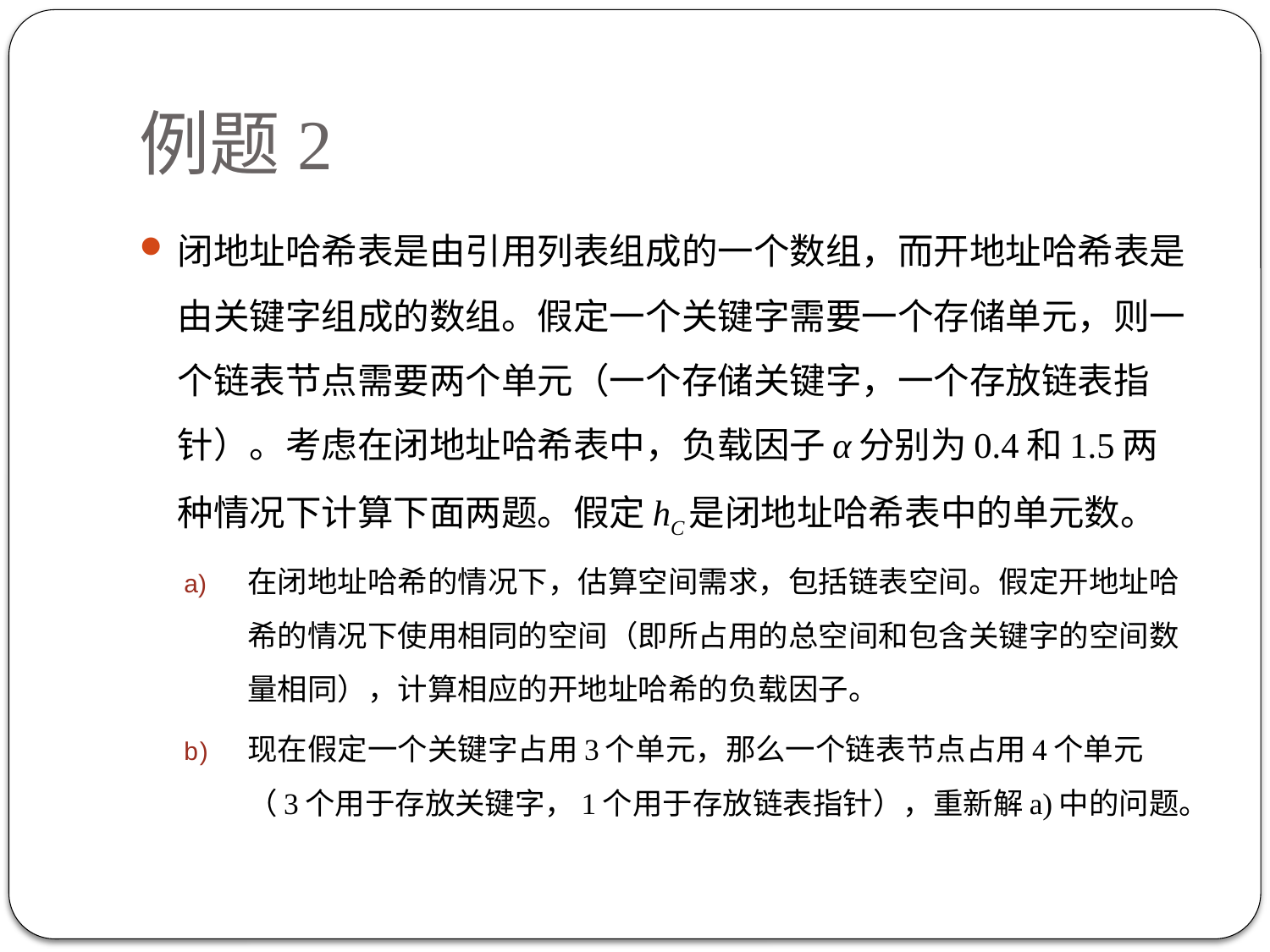

# 例题2
闭地址哈希表是由引用列表组成的一个数组，而开地址哈希表是由关键字组成的数组。假定一个关键字需要一个存储单元，则一个链表节点需要两个单元（一个存储关键字，一个存放链表指针）。考虑在闭地址哈希表中，负载因子α分别为0.4和1.5两种情况下计算下面两题。假定hC是闭地址哈希表中的单元数。
在闭地址哈希的情况下，估算空间需求，包括链表空间。假定开地址哈希的情况下使用相同的空间（即所占用的总空间和包含关键字的空间数量相同），计算相应的开地址哈希的负载因子。
现在假定一个关键字占用3个单元，那么一个链表节点占用4个单元（3个用于存放关键字，1个用于存放链表指针），重新解a)中的问题。